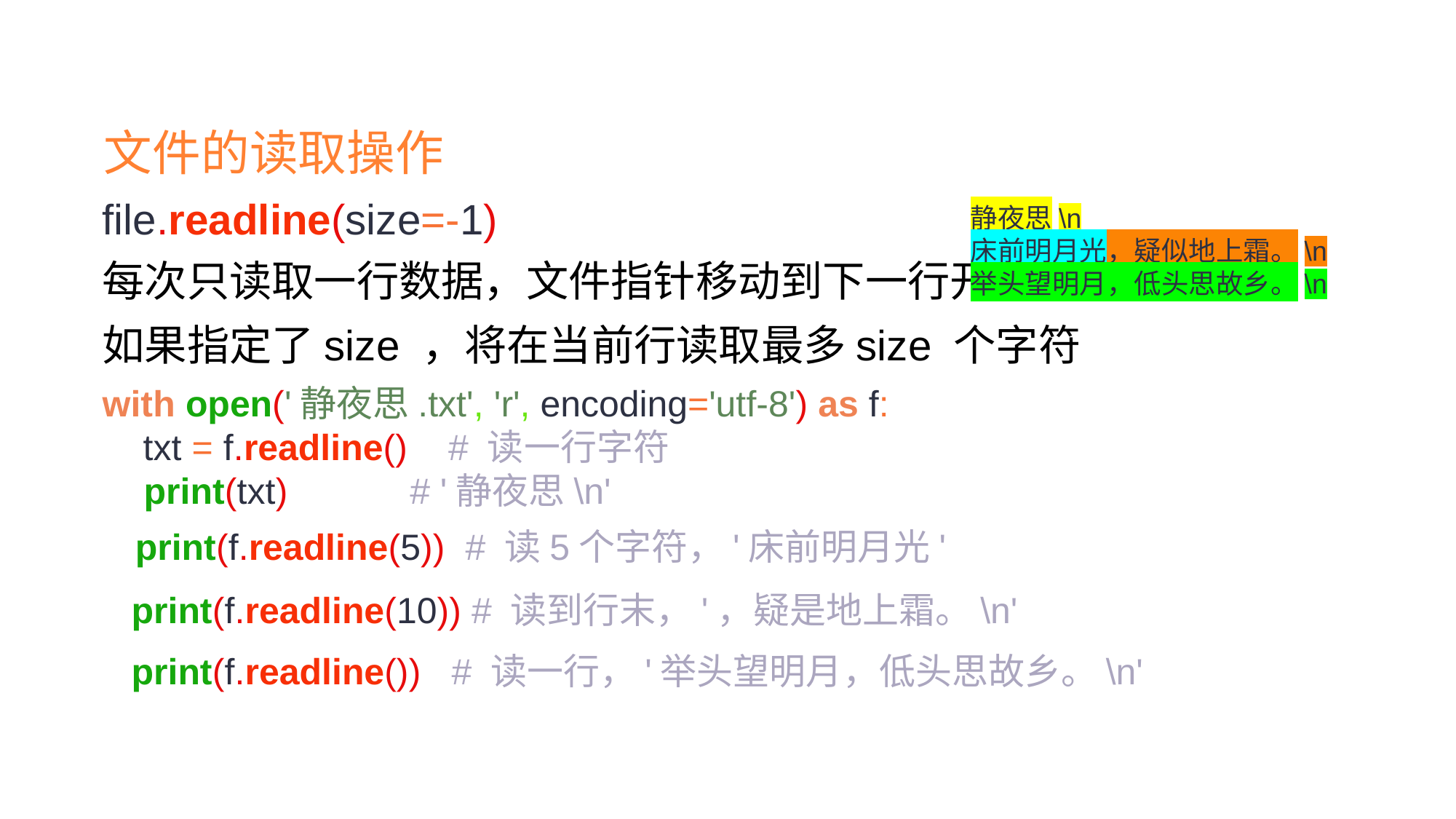

文件的读取操作
file.readline(size=-1)
静夜思\n
床前明月光，疑似地上霜。\n
举头望明月，低头思故乡。\n
每次只读取一行数据，文件指针移动到下一行开始
如果指定了size ，将在当前行读取最多size 个字符
with open('静夜思.txt', 'r', encoding='utf-8') as f:
    txt = f.readline()    # 读一行字符
    print(txt)            # '静夜思\n'
     print(f.readline(5))  # 读5个字符，'床前明月光'
     print(f.readline(10)) # 读到行末，'，疑是地上霜。\n'
     print(f.readline())   # 读一行，'举头望明月，低头思故乡。\n'